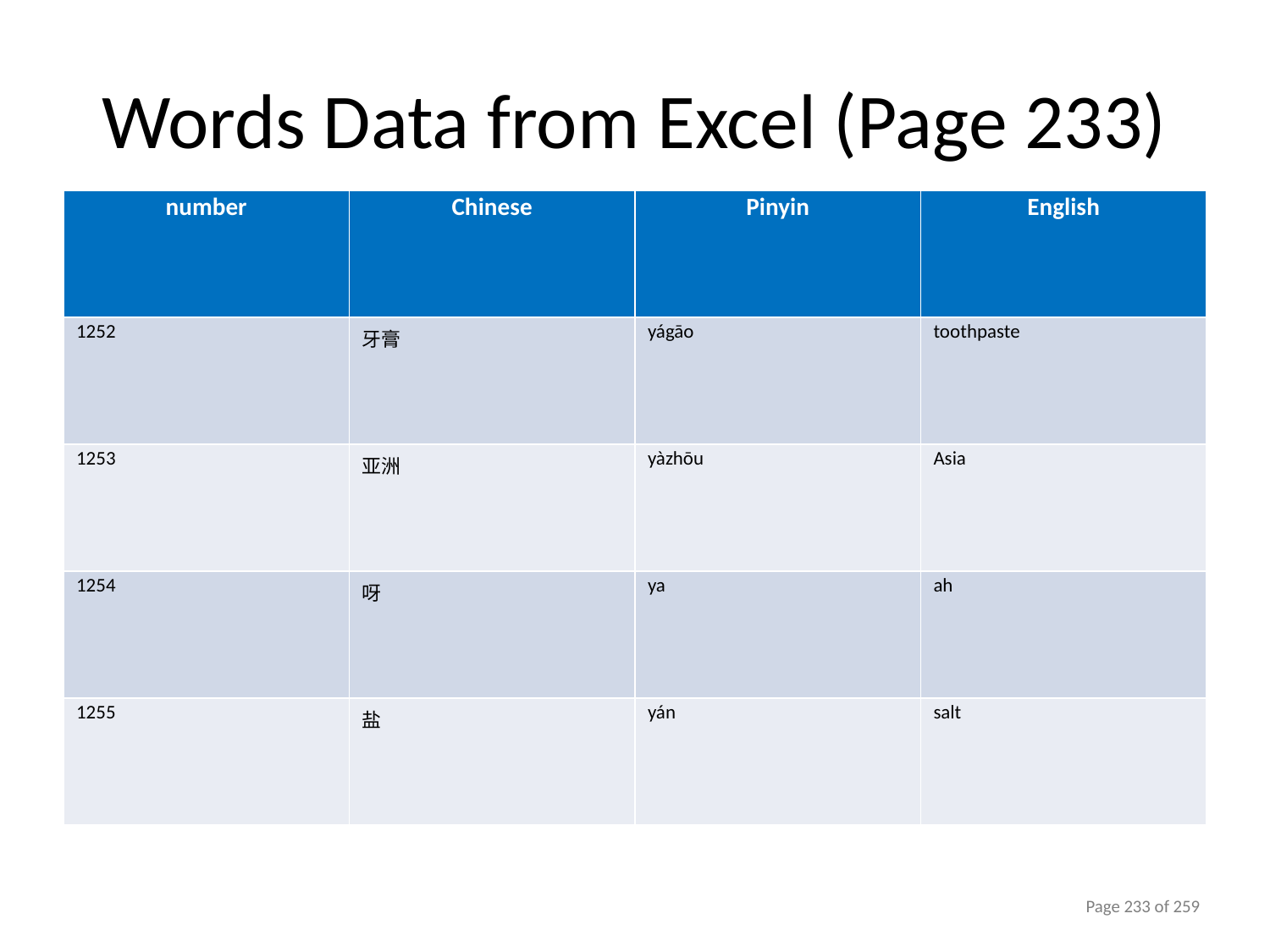

# Words Data from Excel (Page 233)
| number | Chinese | Pinyin | English |
| --- | --- | --- | --- |
| 1252 | 牙膏 | yágāo | toothpaste |
| 1253 | 亚洲 | yàzhōu | Asia |
| 1254 | 呀 | ya | ah |
| 1255 | 盐 | yán | salt |

Page 233 of 259